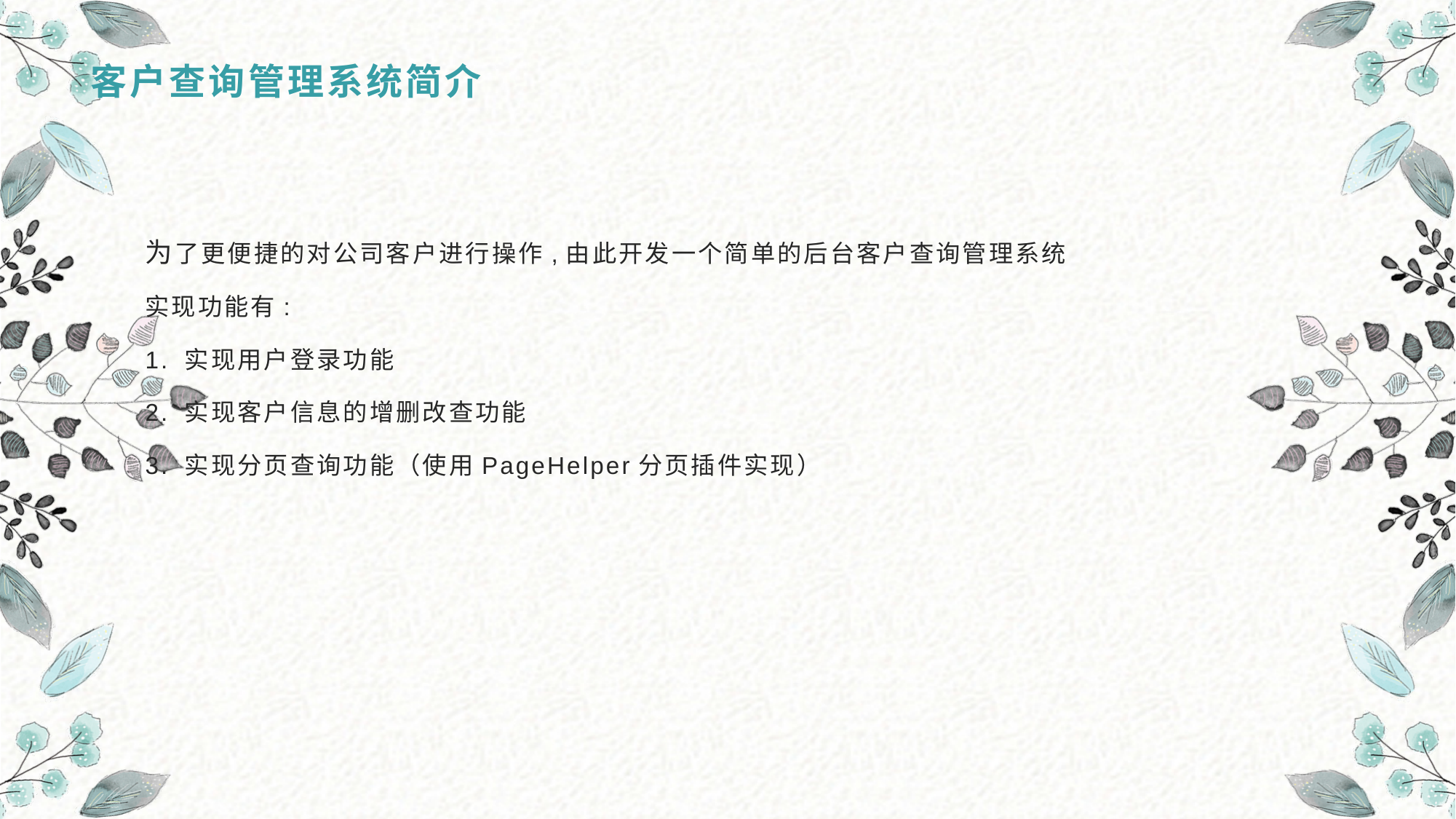

# 客户查询管理系统简介

为了更便捷的对公司客户进行操作,由此开发一个简单的后台客户查询管理系统
实现功能有:
1. 实现用户登录功能
2. 实现客户信息的增删改查功能
3. 实现分页查询功能（使用PageHelper分页插件实现）